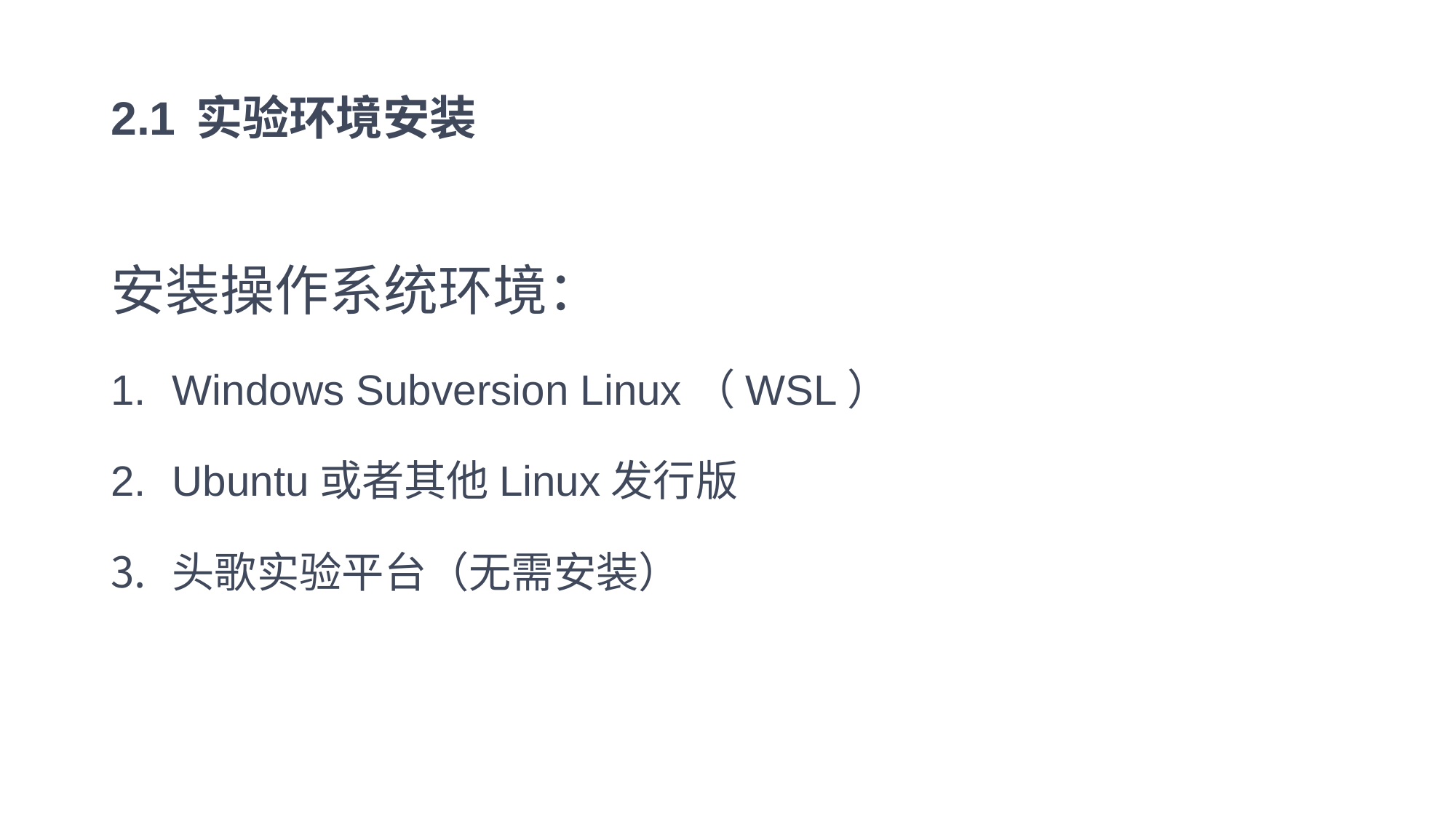

# 2.1 实验环境安装
安装操作系统环境：
Windows Subversion Linux（WSL）
Ubuntu或者其他Linux发行版
头歌实验平台（无需安装）